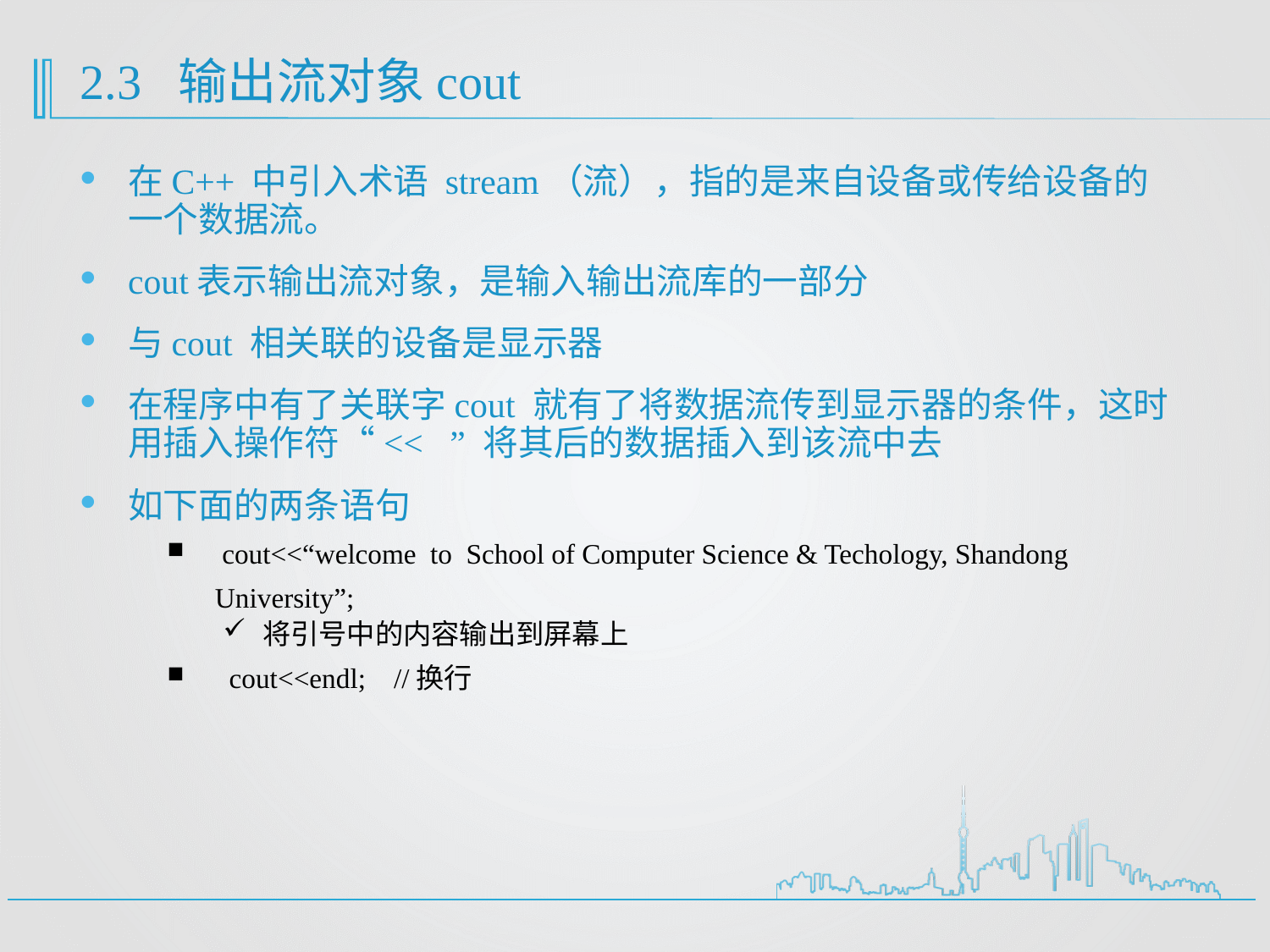

# 2.3  输出流对象cout
在C++ 中引入术语 stream（流），指的是来自设备或传给设备的一个数据流。
cout表示输出流对象，是输入输出流库的一部分
与cout 相关联的设备是显示器
在程序中有了关联字cout 就有了将数据流传到显示器的条件，这时用插入操作符“<<   ” 将其后的数据插入到该流中去
如下面的两条语句
 cout<<“welcome  to  School of Computer Science & Techology, Shandong University”;
将引号中的内容输出到屏幕上
  cout<<endl;    //换行